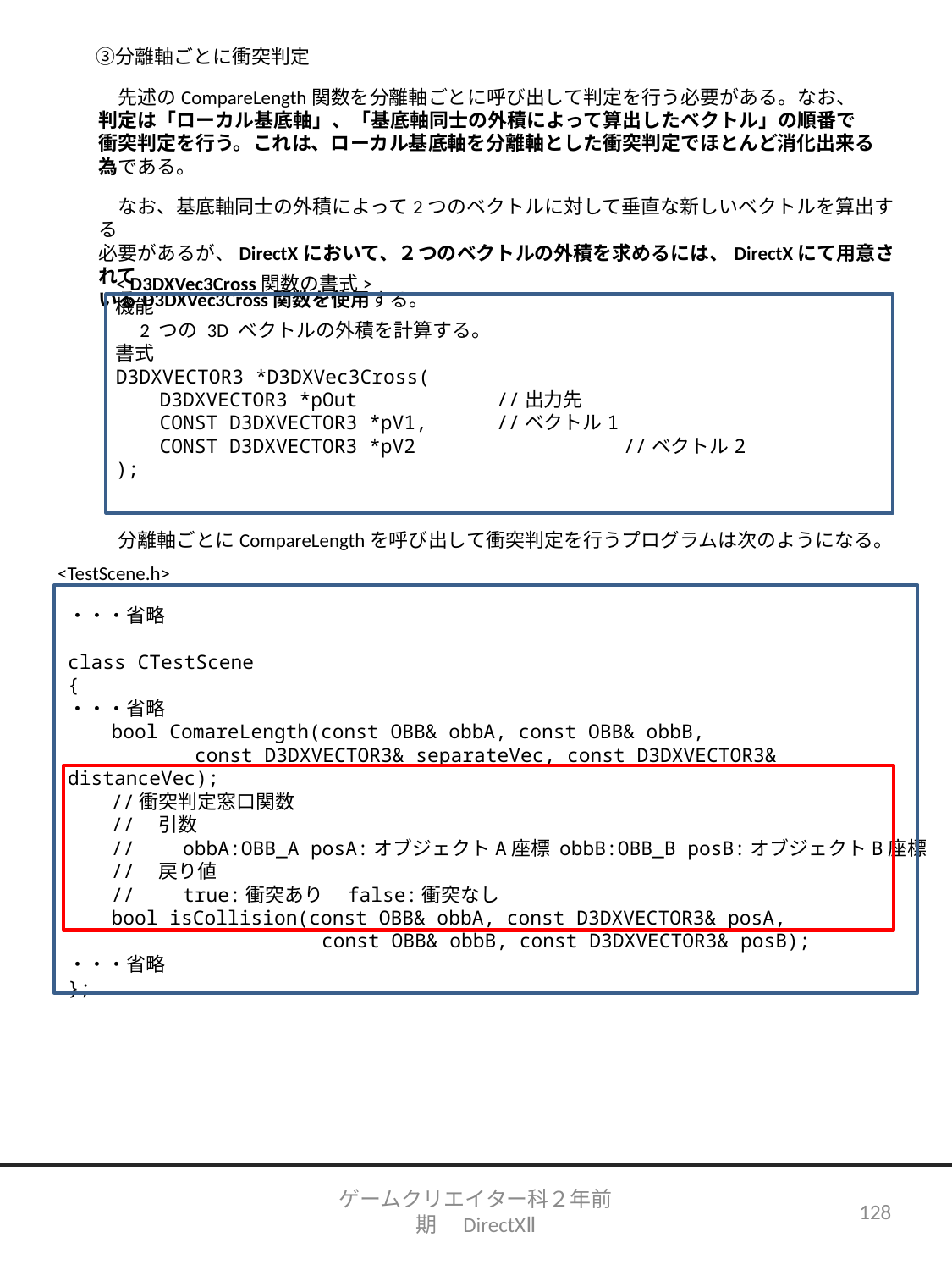

③分離軸ごとに衝突判定
　先述のCompareLength関数を分離軸ごとに呼び出して判定を行う必要がある。なお、
判定は「ローカル基底軸」、「基底軸同士の外積によって算出したベクトル」の順番で
衝突判定を行う。これは、ローカル基底軸を分離軸とした衝突判定でほとんど消化出来る
為である。
　なお、基底軸同士の外積によって2つのベクトルに対して垂直な新しいベクトルを算出する
必要があるが、DirectXにおいて、２つのベクトルの外積を求めるには、DirectXにて用意されて
いるD3DXVec3Cross関数を使用する。
< D3DXVec3Cross関数の書式>
機能
　2 つの 3D ベクトルの外積を計算する。
書式
D3DXVECTOR3 *D3DXVec3Cross(
　　D3DXVECTOR3 *pOut		//出力先
　　CONST D3DXVECTOR3 *pV1,	//ベクトル1
　　CONST D3DXVECTOR3 *pV2		//ベクトル2
);

　分離軸ごとにCompareLengthを呼び出して衝突判定を行うプログラムは次のようになる。
<TestScene.h>

・・・省略

class CTestScene
{
・・・省略
　　bool ComareLength(const OBB& obbA, const OBB& obbB,
	const D3DXVECTOR3& separateVec, const D3DXVECTOR3& distanceVec);
　　//衝突判定窓口関数
　　//　引数
　　//　　obbA:OBB_A posA:オブジェクトA座標 obbB:OBB_B posB:オブジェクトB座標
　　//　戻り値
　　//　　true:衝突あり　false:衝突なし
　　bool isCollision(const OBB& obbA, const D3DXVECTOR3& posA,
		const OBB& obbB, const D3DXVECTOR3& posB);
・・・省略
};

ゲームクリエイター科２年前期　DirectXⅡ
128